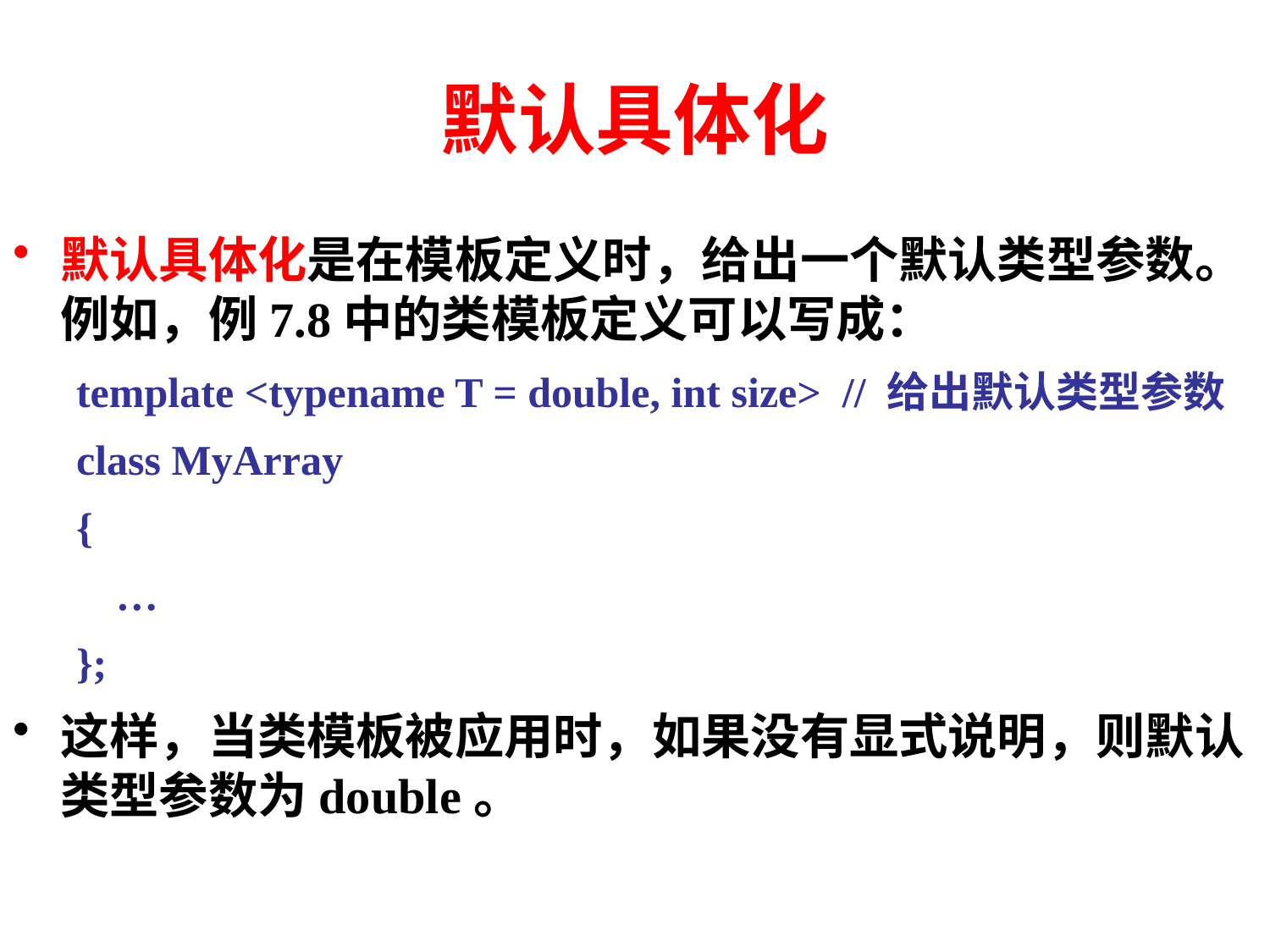

# 默认具体化
默认具体化是在模板定义时，给出一个默认类型参数。例如，例7.8中的类模板定义可以写成：
template <typename T = double, int size>  // 给出默认类型参数
class MyArray
{
	…
};
这样，当类模板被应用时，如果没有显式说明，则默认类型参数为double。